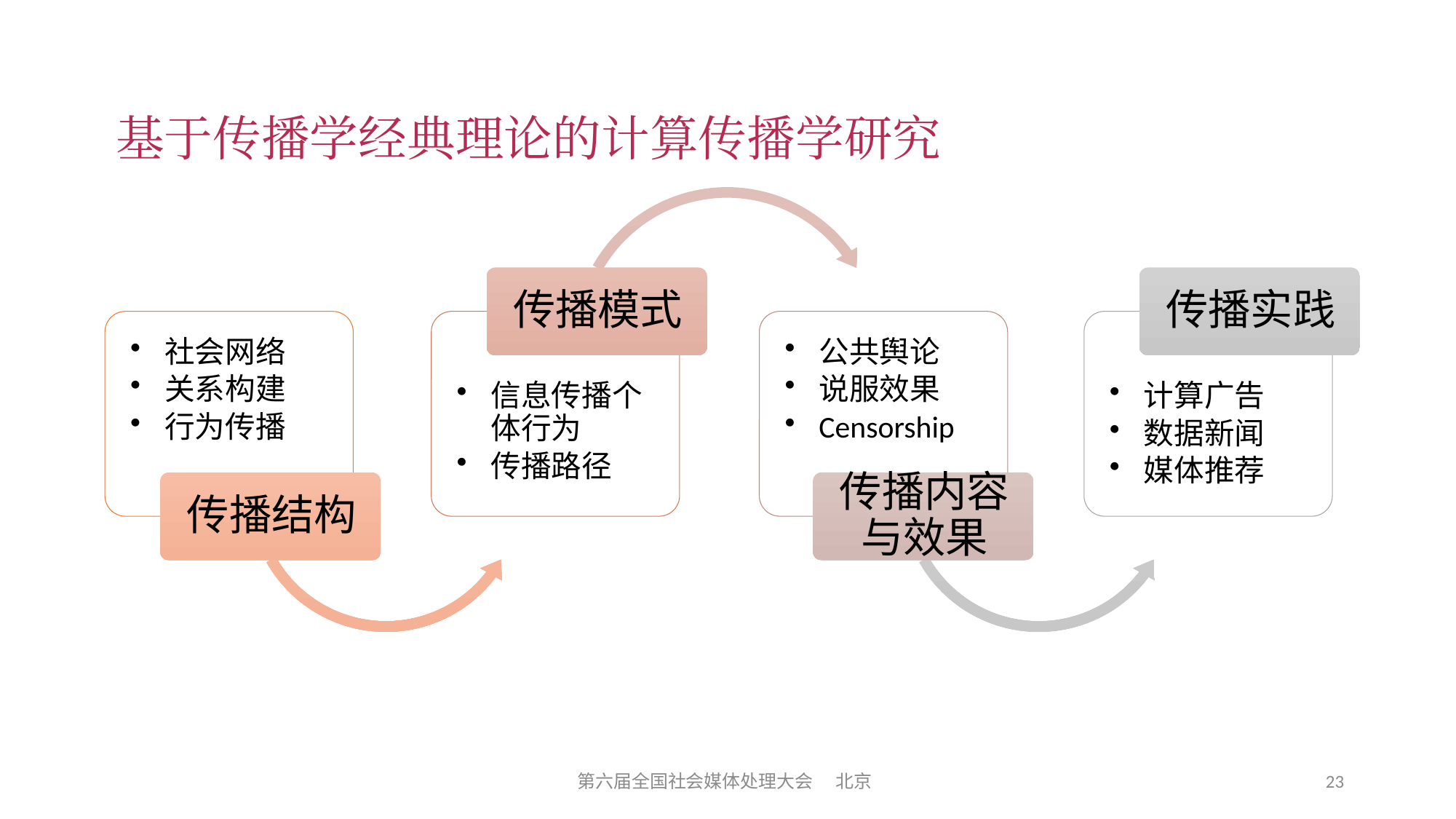

# 基于传播学经典理论的计算传播学研究
社会网络
关系构建
行为传播
传播结构
信息传播个体行为
传播路径
传播模式
公共舆论
说服效果
Censorship
传播内容与效果
计算广告
数据新闻
媒体推荐
传播实践
第六届全国社会媒体处理大会    北京
23